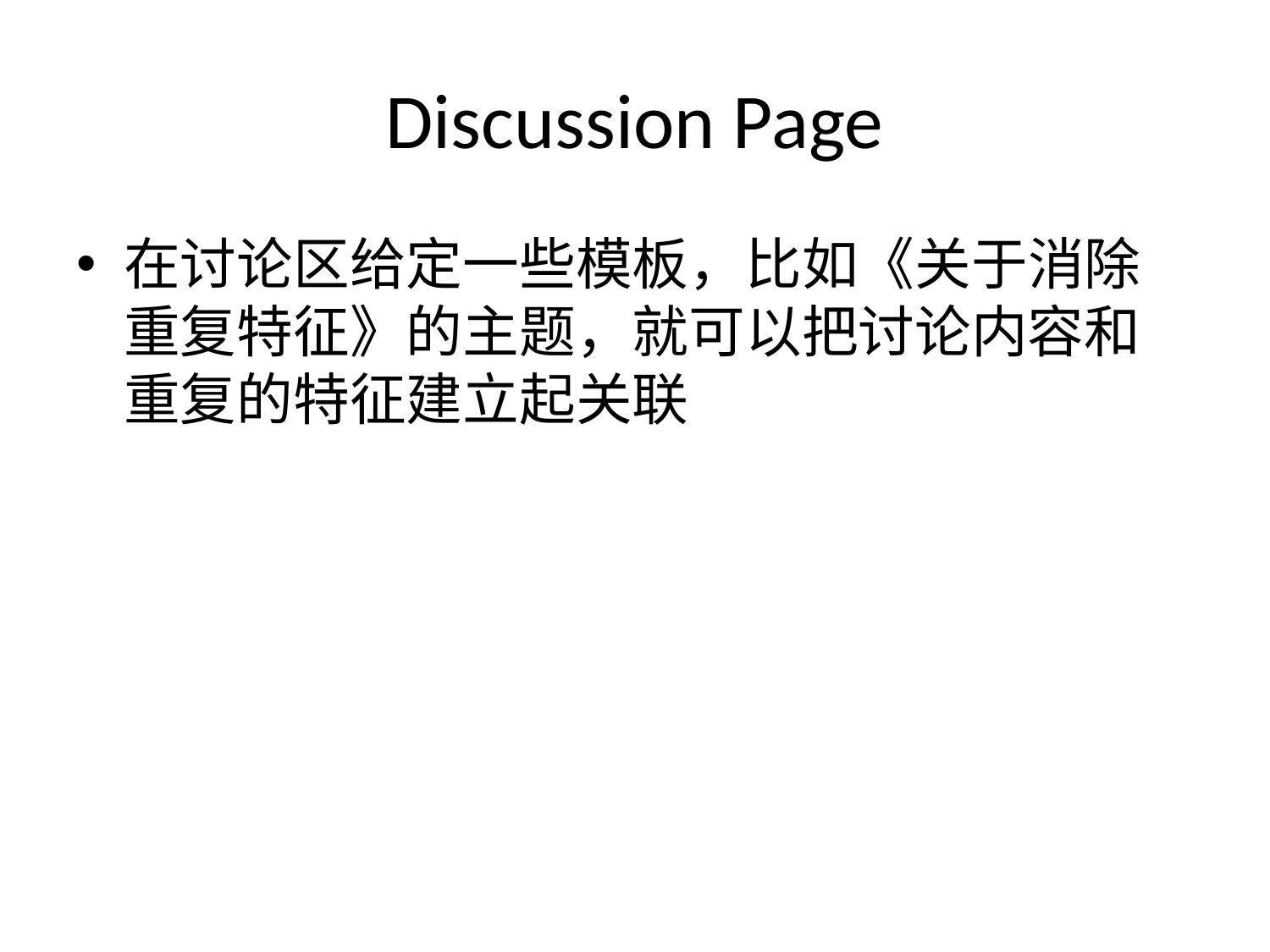

# Discussion Page
在讨论区给定一些模板，比如《关于消除重复特征》的主题，就可以把讨论内容和重复的特征建立起关联